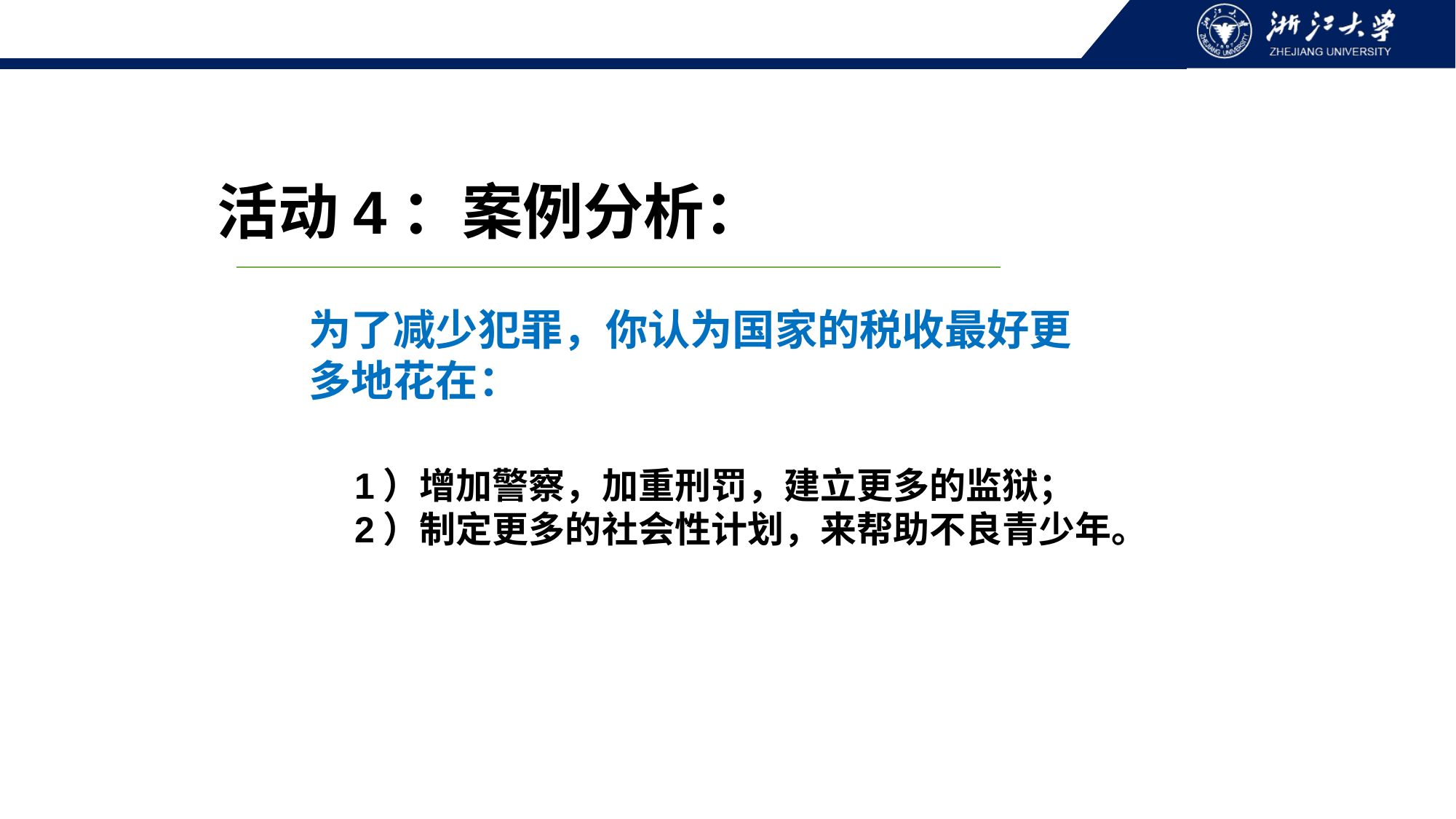

活动4：案例分析：
为了减少犯罪，你认为国家的税收最好更多地花在：
 1）增加警察，加重刑罚，建立更多的监狱；
 2）制定更多的社会性计划，来帮助不良青少年。